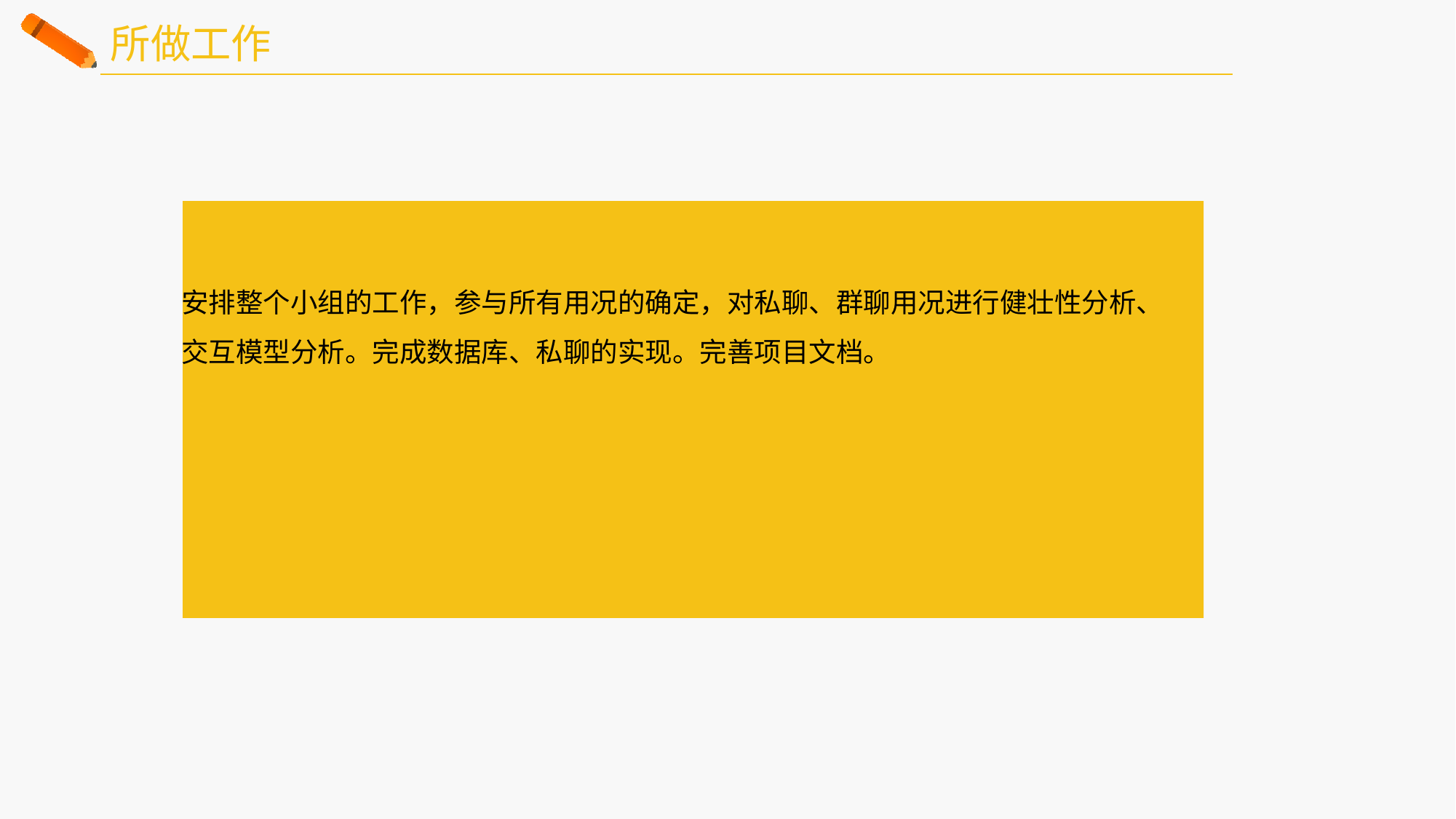

所做工作

安排整个小组的工作，参与所有用况的确定，对私聊、群聊用况进行健壮性分析、交互模型分析。完成数据库、私聊的实现。完善项目文档。